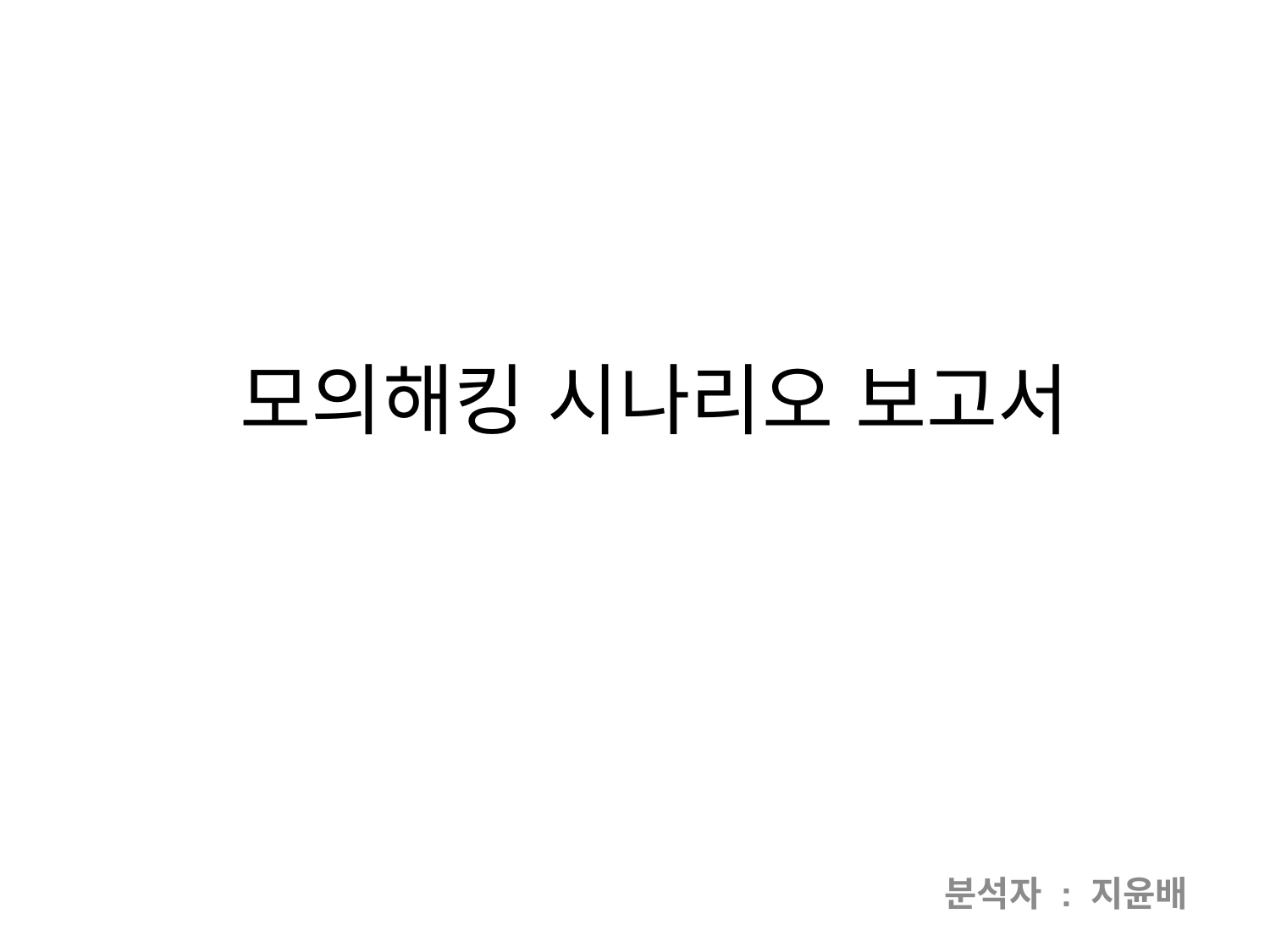

# 모의해킹 시나리오 보고서

		분석자 : 지윤배